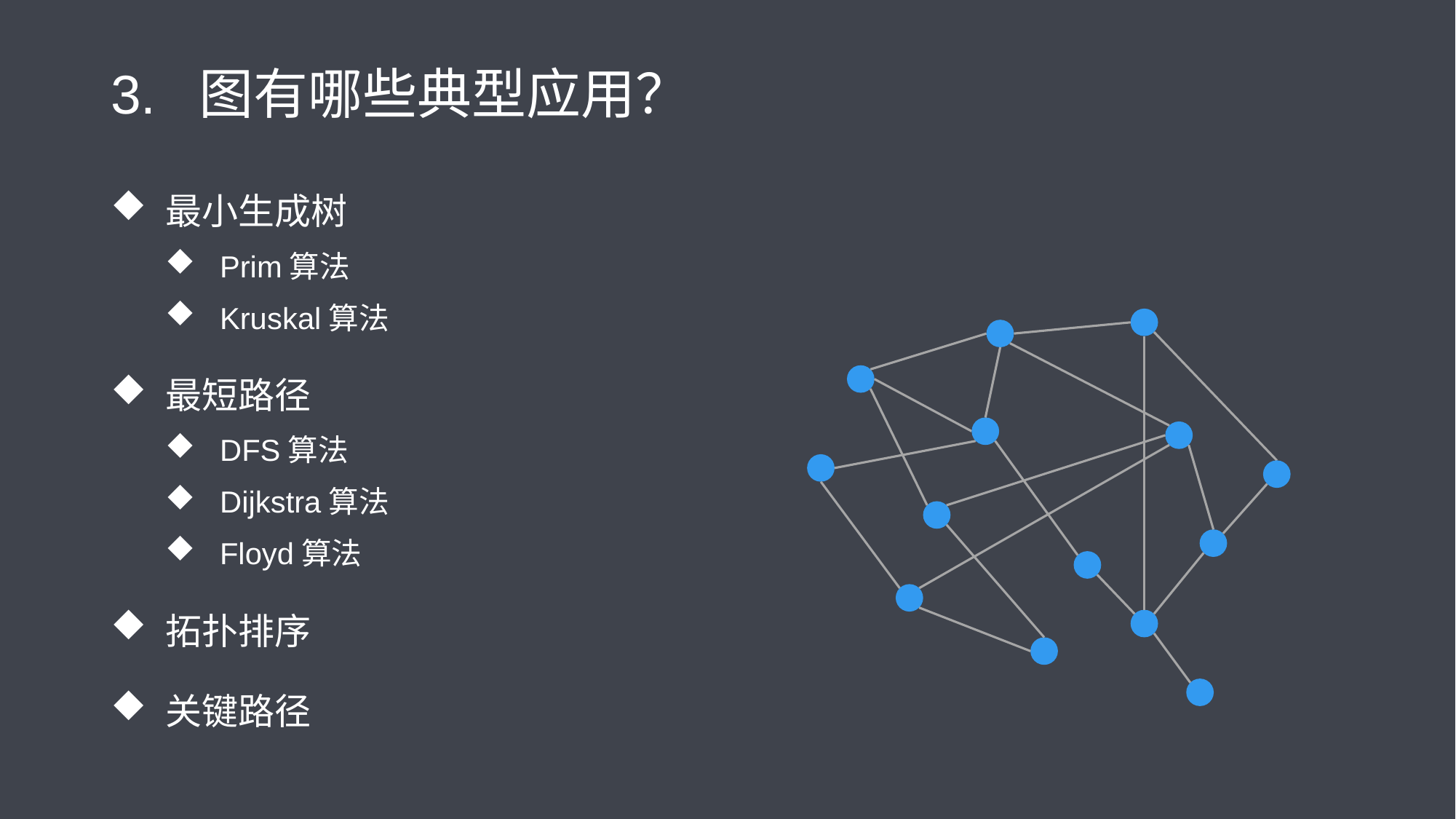

# 图有哪些典型应用？
最小生成树
Prim算法
Kruskal算法
最短路径
DFS算法
Dijkstra算法
Floyd算法
拓扑排序
关键路径